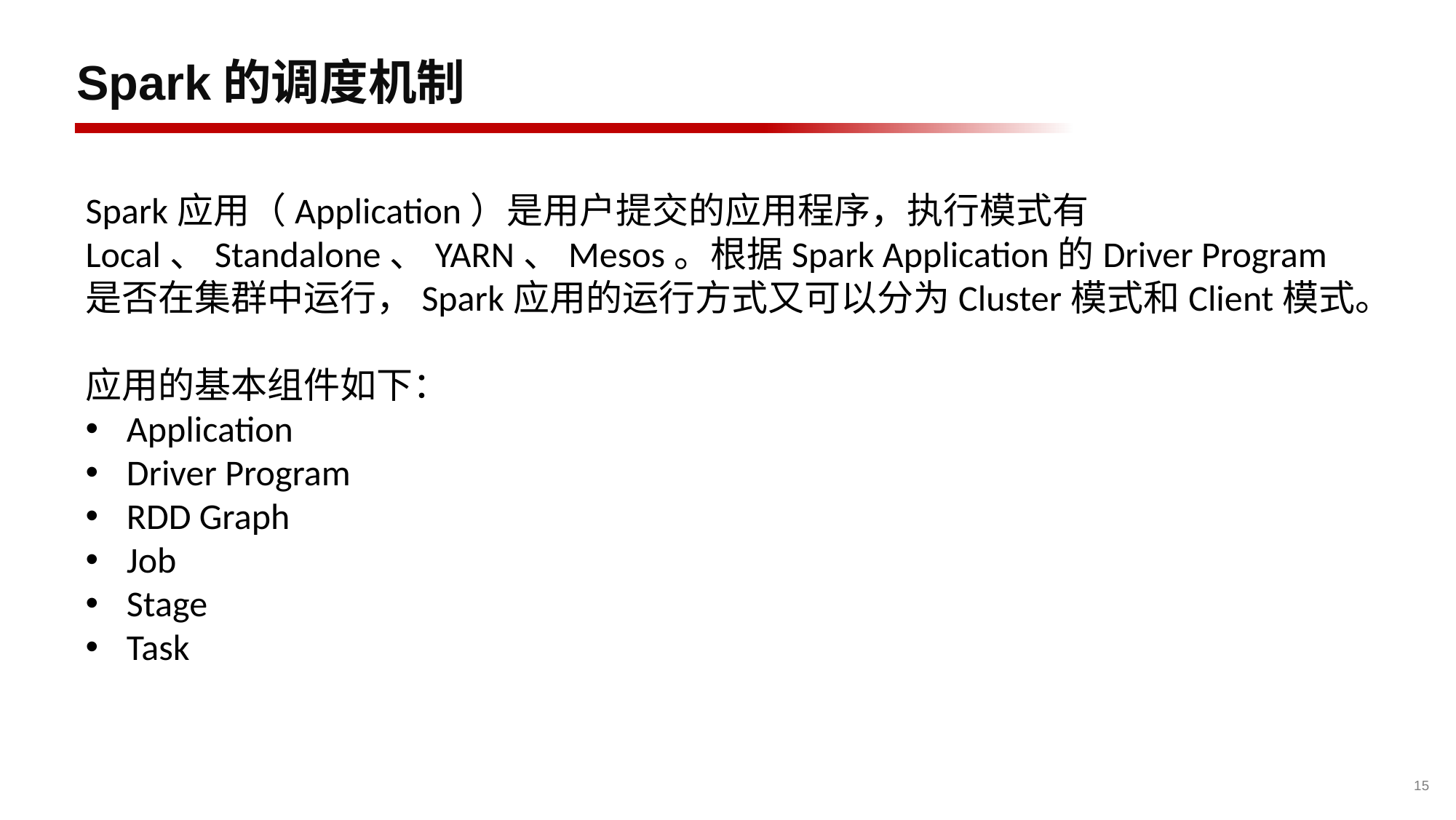

# Spark的调度机制

Spark应用（Application）是用户提交的应用程序，执行模式有Local、Standalone、YARN、Mesos。根据Spark Application的Driver Program是否在集群中运行，Spark应用的运行方式又可以分为Cluster模式和Client模式。

应用的基本组件如下：
Application
Driver Program
RDD Graph
Job
Stage
Task
15